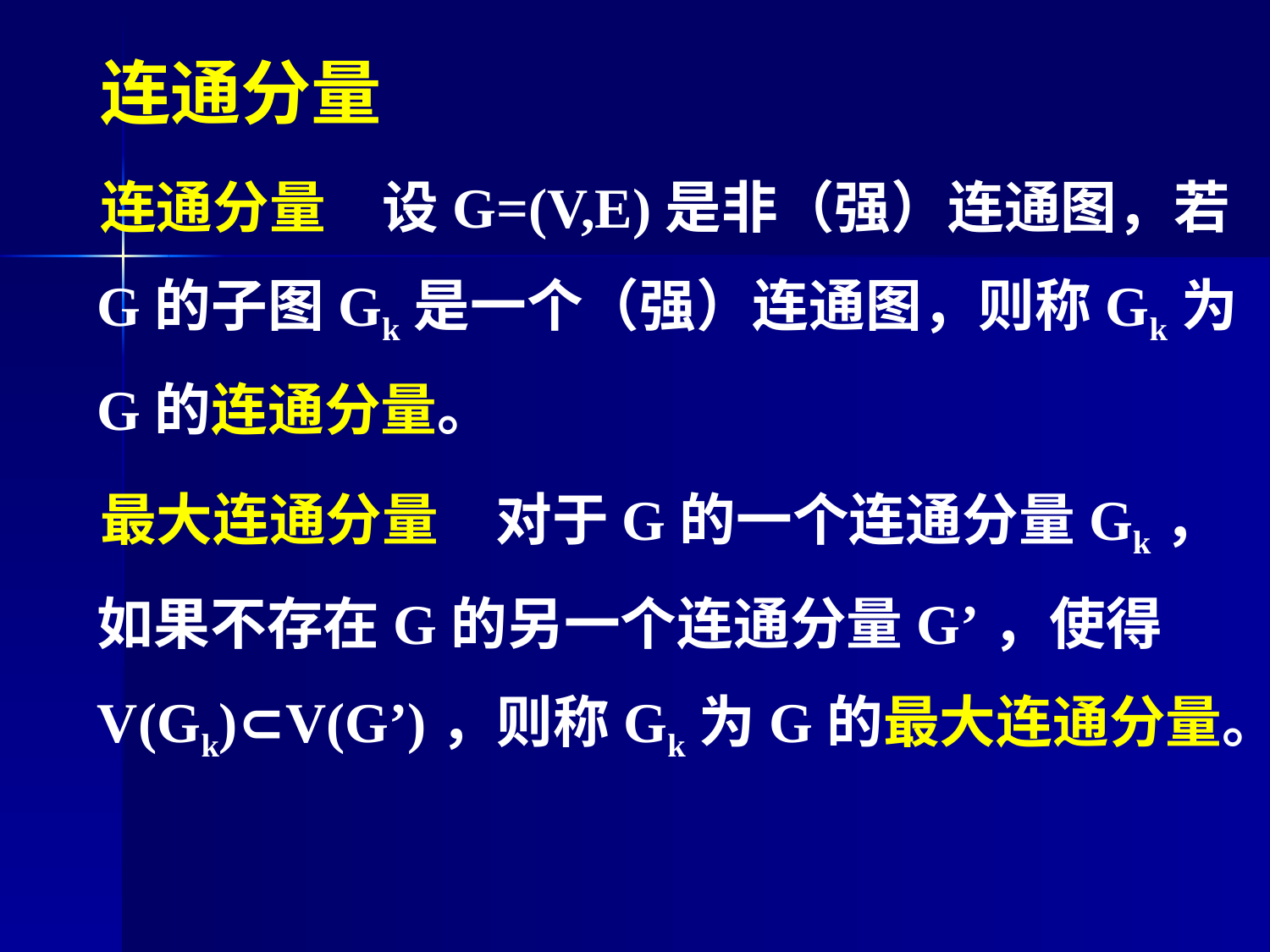

连通分量
连通分量　设G=(V,E)是非（强）连通图，若G的子图Gk是一个（强）连通图，则称Gk为G的连通分量。
最大连通分量　对于G的一个连通分量Gk，如果不存在G的另一个连通分量G’，使得V(Gk)⊂V(G’)，则称Gk为G的最大连通分量。